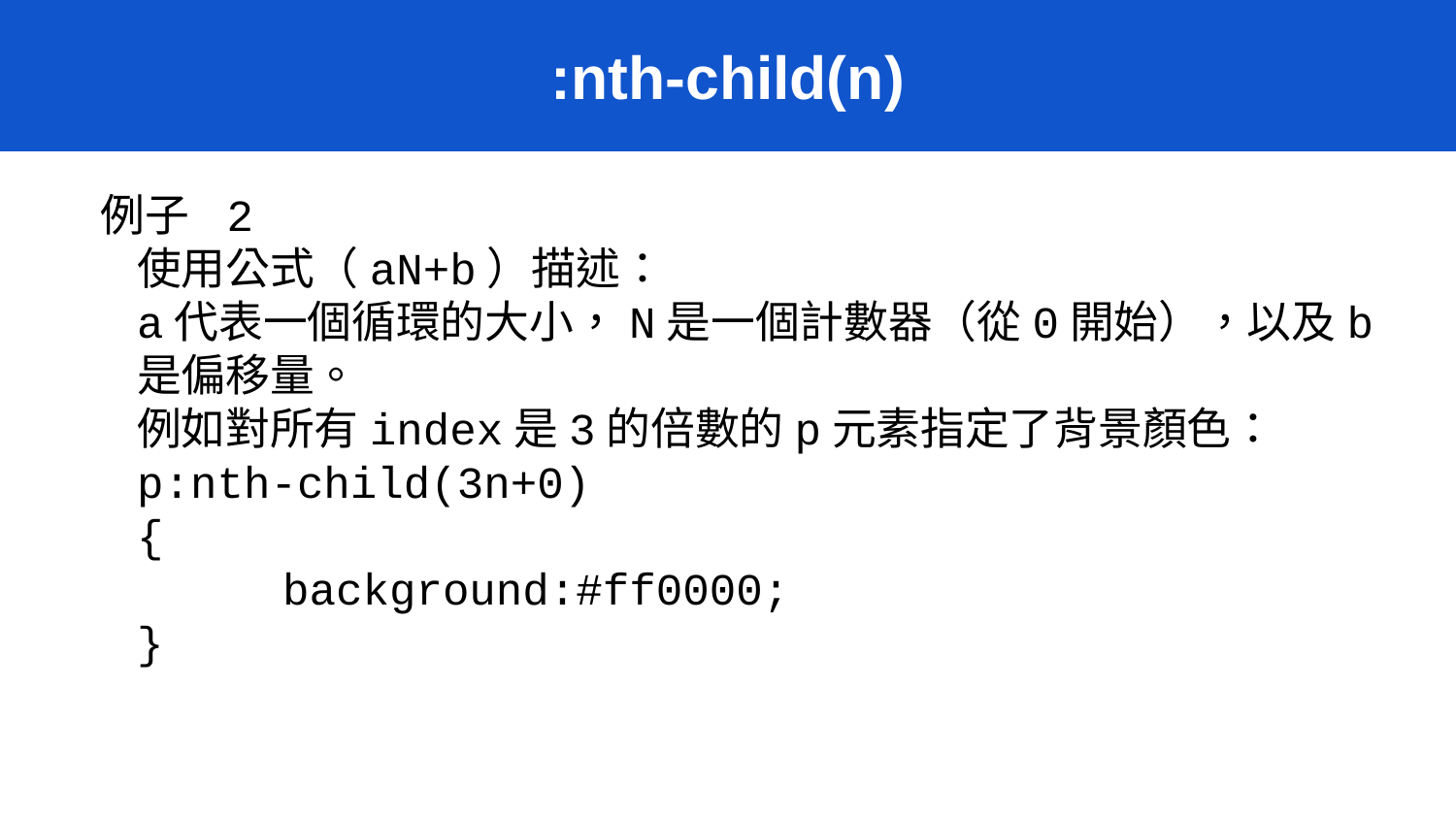

# :nth-child(n)
例子 2
使用公式（aN+b）描述：
a代表一個循環的大小，N是一個計數器（從0開始），以及b是偏移量。
例如對所有index是3的倍數的p元素指定了背景顏色：
p:nth-child(3n+0)
{
	background:#ff0000;
}